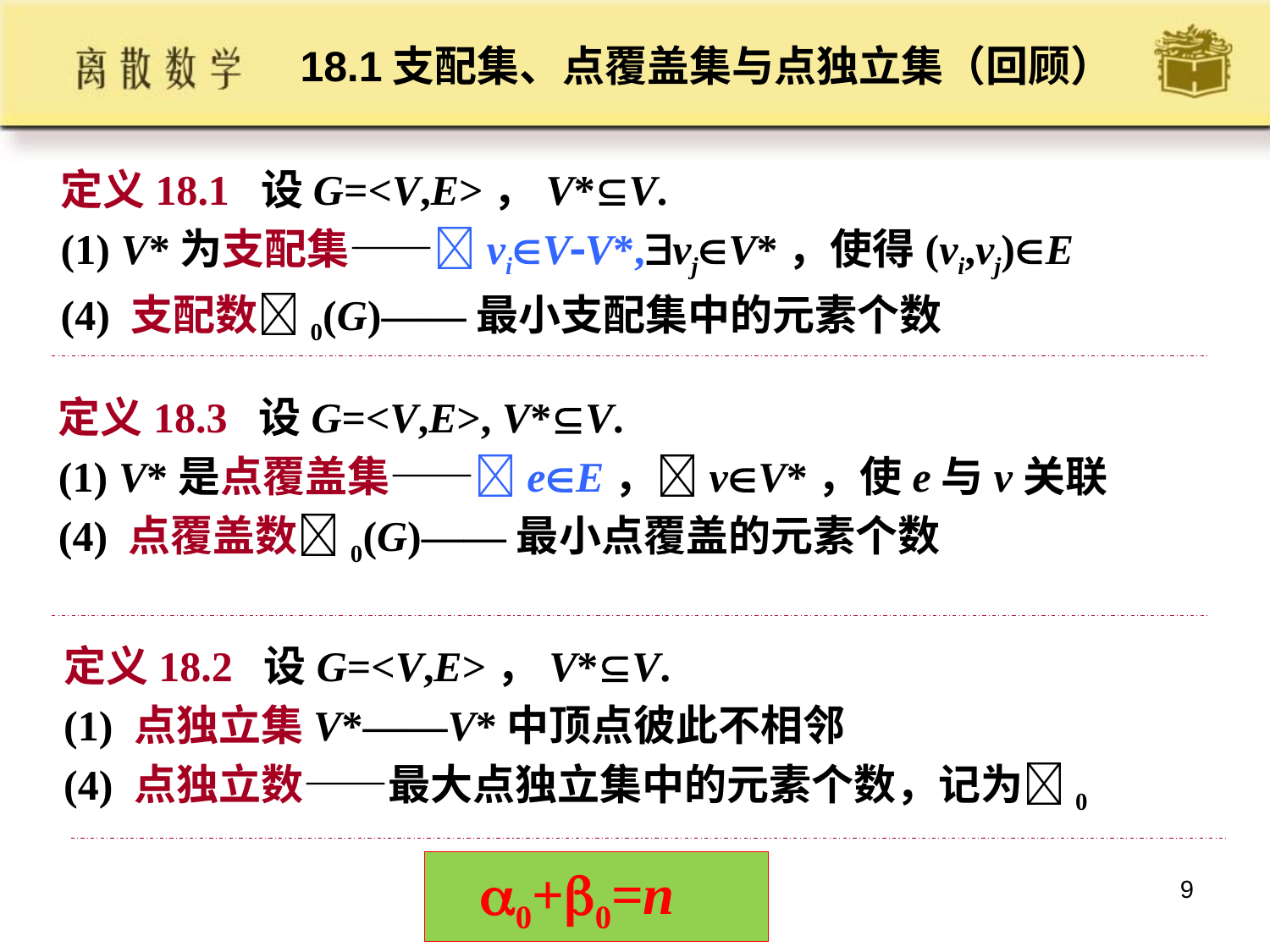

# 18.1支配集、点覆盖集与点独立集（回顾）
定义18.1  设G=<V,E>，V*⊆V.
(1) V*为支配集——∀vi∈V−V*,∃vj∈V*，使得(vi,vj)∈E
(4) 支配数γ0(G)——最小支配集中的元素个数
定义18.3  设G=<V,E>, V*⊆V.
(1) V*是点覆盖集——∀e∈E，∃v∈V*，使e与v关联
(4) 点覆盖数α0(G)——最小点覆盖的元素个数
定义18.2  设G=<V,E>，V*⊆V.
(1) 点独立集V*——V*中顶点彼此不相邻
(4) 点独立数——最大点独立集中的元素个数，记为β0
   α0+β0=n
9